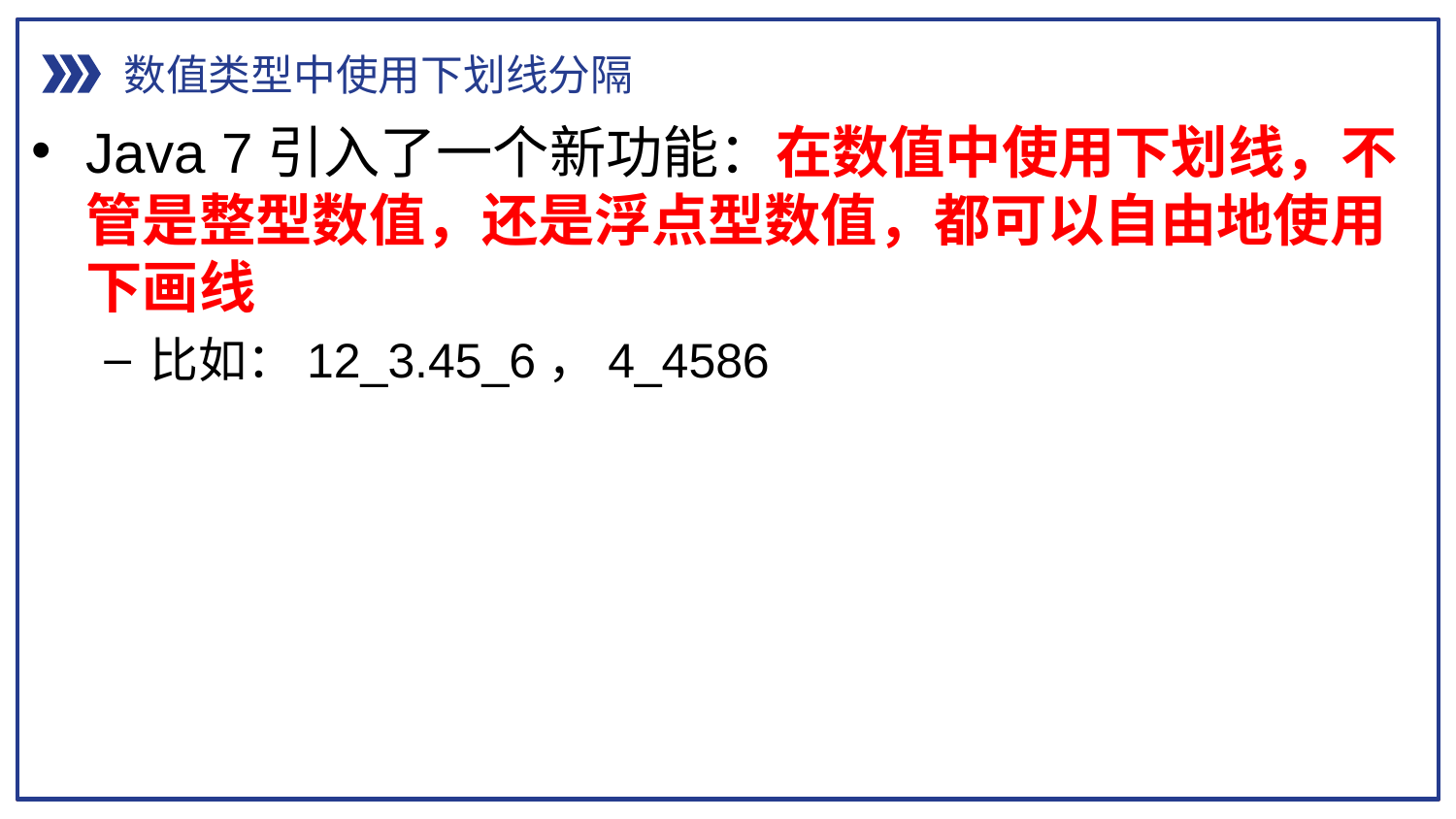

数值类型中使用下划线分隔

Java 7引入了一个新功能：在数值中使用下划线，不管是整型数值，还是浮点型数值，都可以自由地使用下画线
比如：12_3.45_6，4_4586